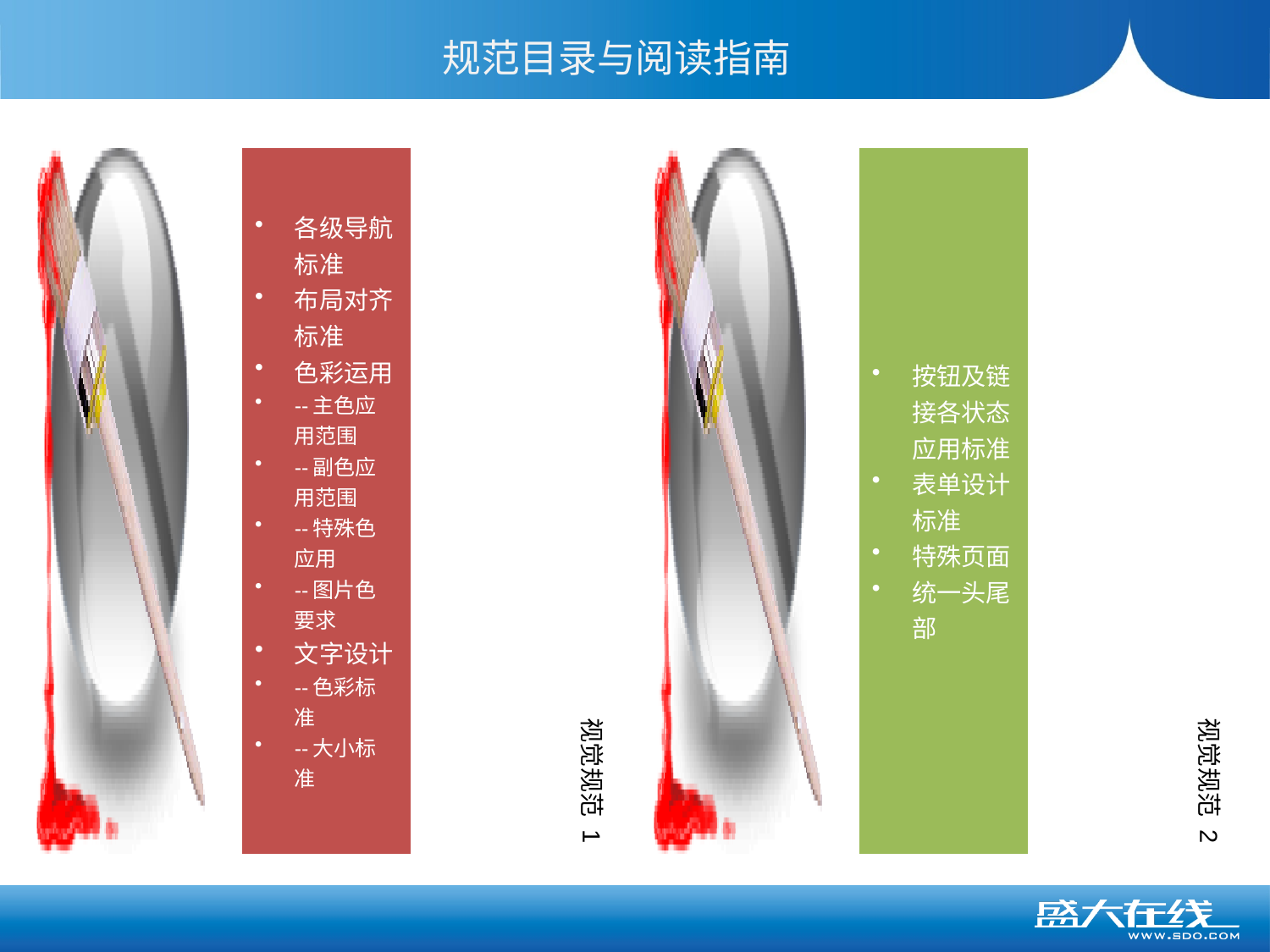

# 规范目录与阅读指南
视觉规范 2
按钮及链接各状态应用标准
表单设计标准
视觉规范 1
各级导航标准
布局对齐标准
色彩运用
--主色应用范围
--副色应用范围
--特殊色应用
--图片色要求
--色彩标准
文字设计
--大小标准
特殊页面
统一头尾部